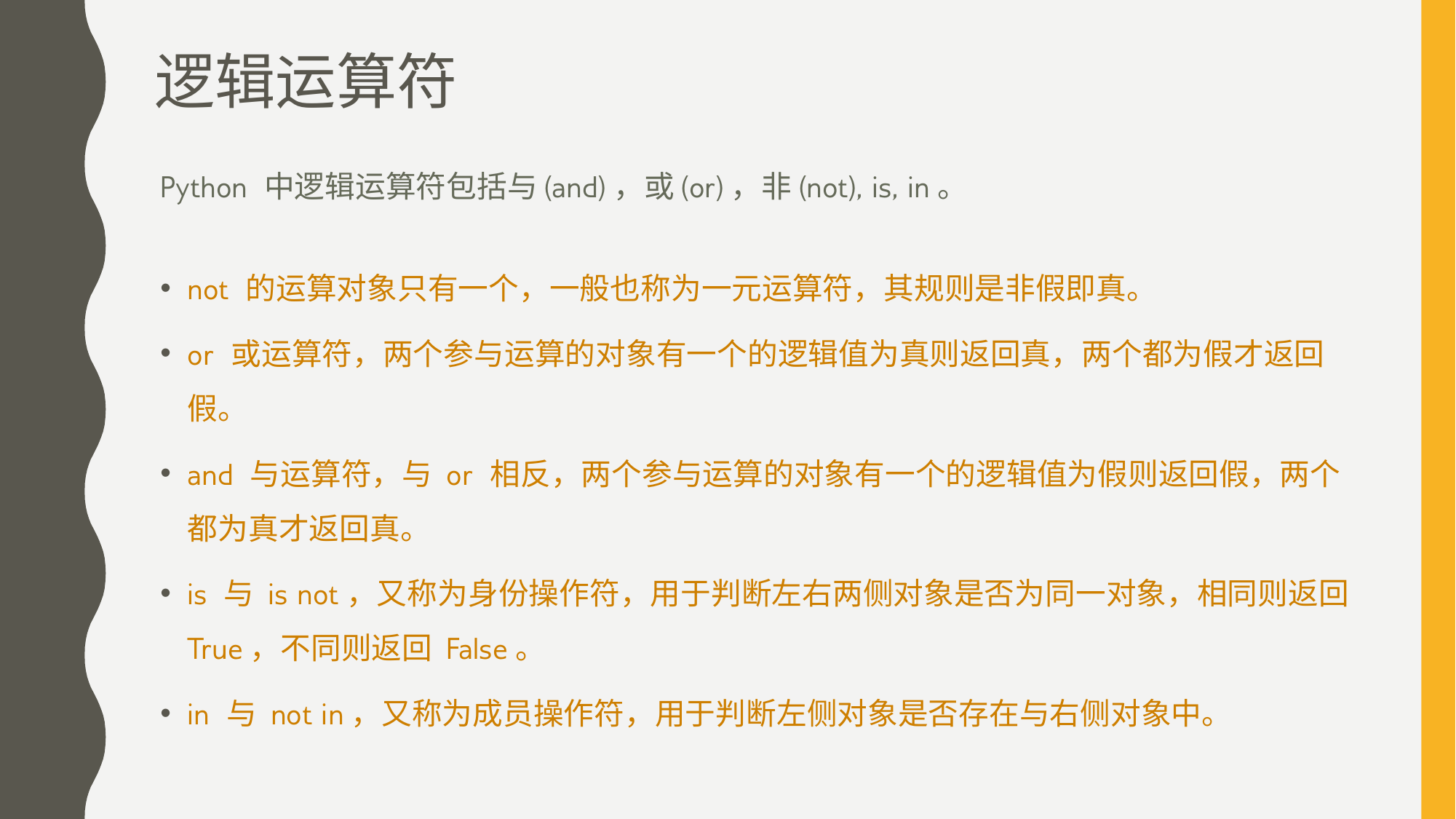

# 逻辑运算符
Python 中逻辑运算符包括与(and)，或(or)，非(not), is, in。

not 的运算对象只有一个，一般也称为一元运算符，其规则是非假即真。
or 或运算符，两个参与运算的对象有一个的逻辑值为真则返回真，两个都为假才返回假。
and 与运算符，与 or 相反，两个参与运算的对象有一个的逻辑值为假则返回假，两个都为真才返回真。
is 与 is not，又称为身份操作符，用于判断左右两侧对象是否为同一对象，相同则返回 True，不同则返回 False。
in 与 not in，又称为成员操作符，用于判断左侧对象是否存在与右侧对象中。